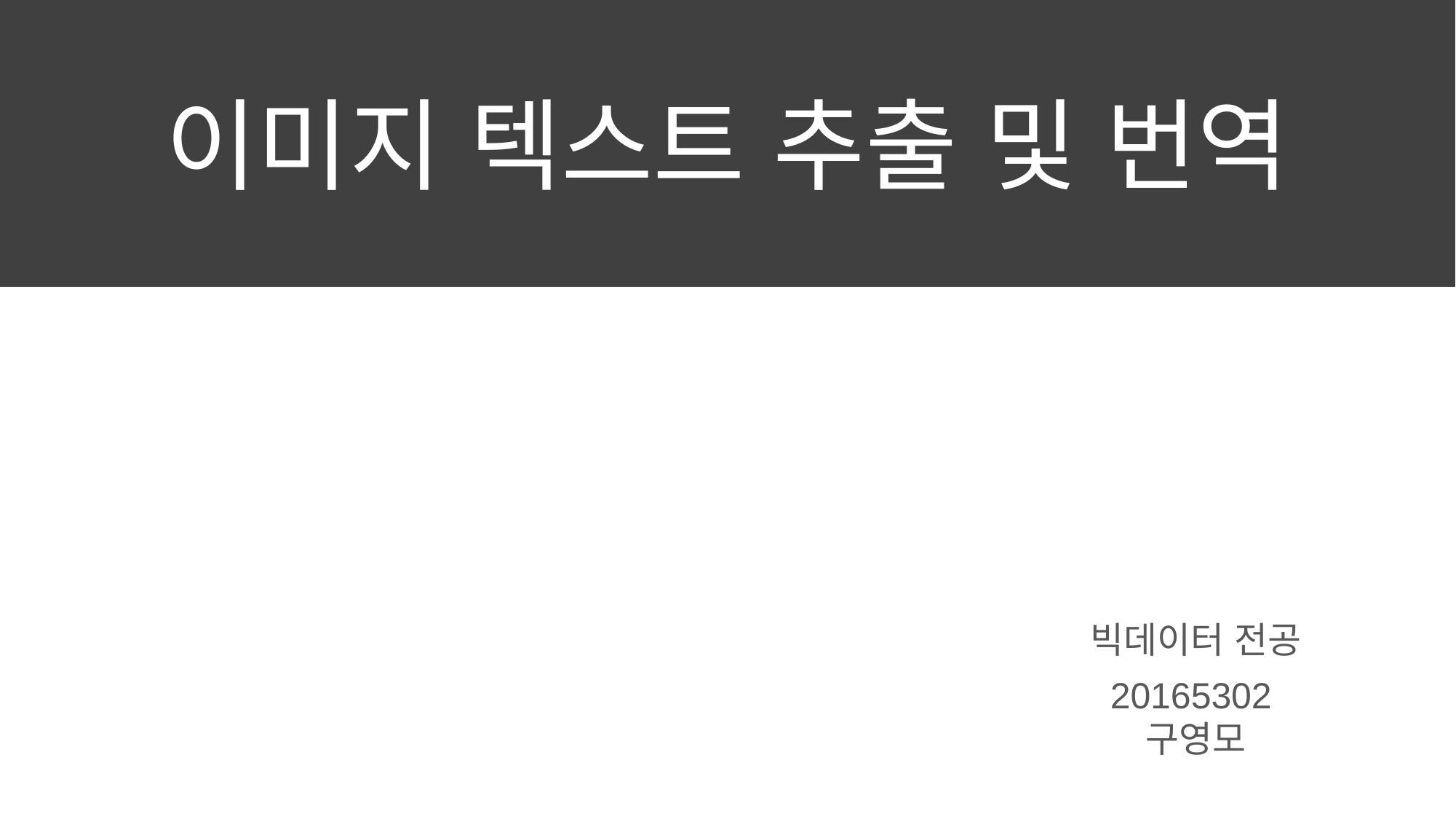

이미지 텍스트 추출 및 번역
빅데이터 전공
20165302
구영모